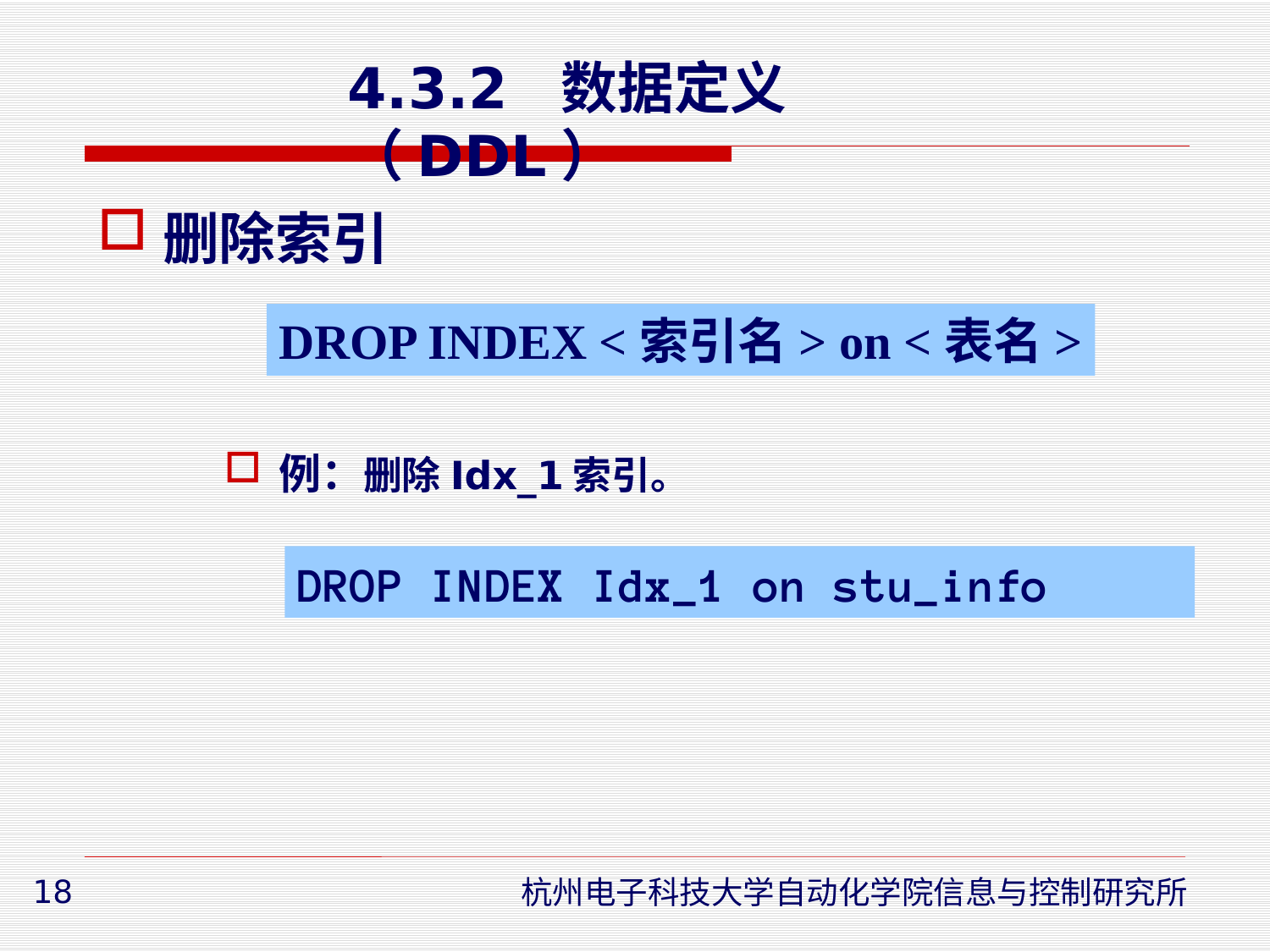

4.3.2  数据定义（DDL）
删除索引

例：删除Idx_1索引。
DROP INDEX <索引名> on <表名>
DROP INDEX Idx_1 on stu_info